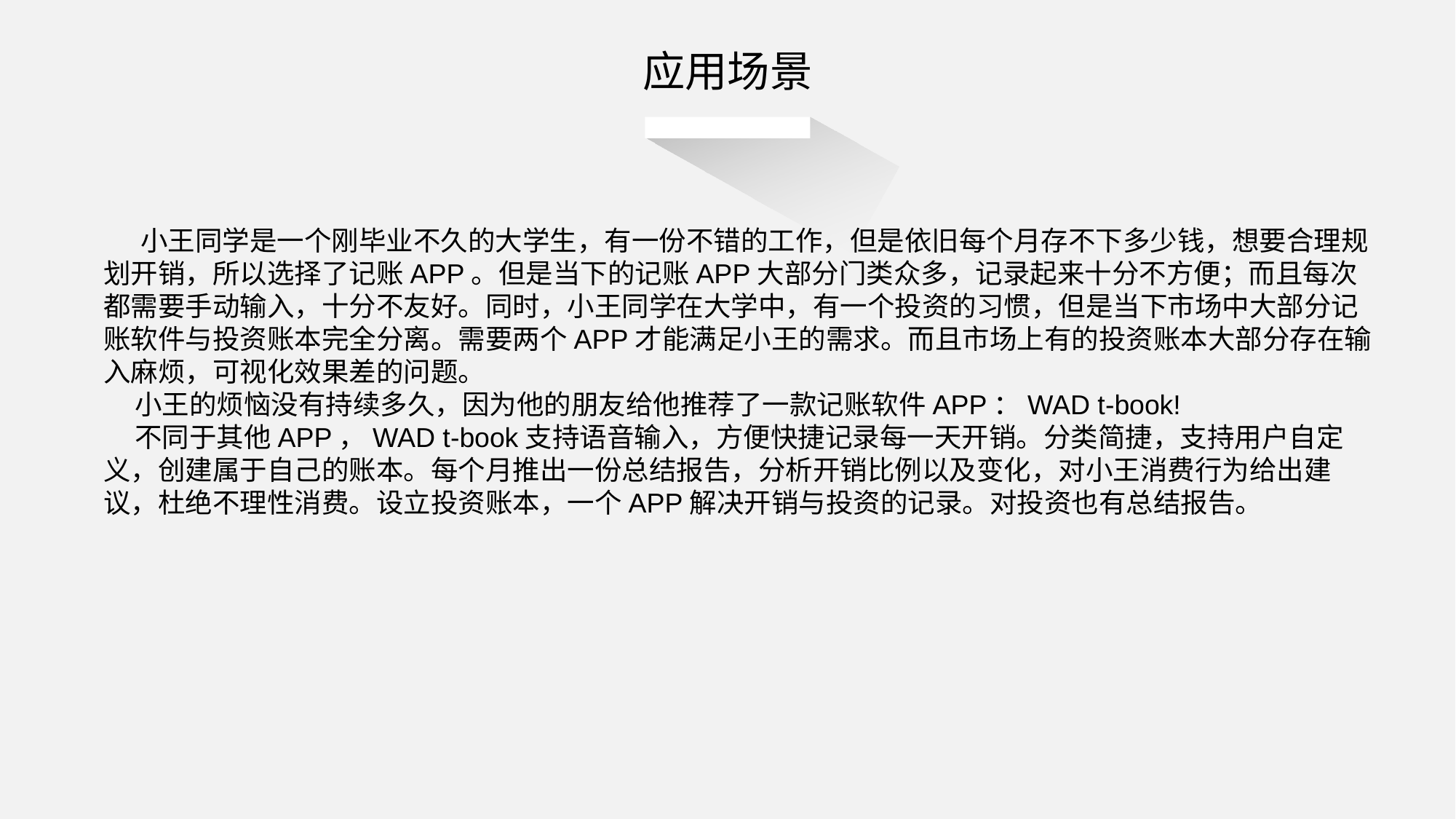

应用场景

    小王同学是一个刚毕业不久的大学生，有一份不错的工作，但是依旧每个月存不下多少钱，想要合理规划开销，所以选择了记账APP。但是当下的记账APP大部分门类众多，记录起来十分不方便；而且每次都需要手动输入，十分不友好。同时，小王同学在大学中，有一个投资的习惯，但是当下市场中大部分记账软件与投资账本完全分离。需要两个APP才能满足小王的需求。而且市场上有的投资账本大部分存在输入麻烦，可视化效果差的问题。
    小王的烦恼没有持续多久，因为他的朋友给他推荐了一款记账软件APP：WAD t-book!
    不同于其他APP，WAD t-book支持语音输入，方便快捷记录每一天开销。分类简捷，支持用户自定义，创建属于自己的账本。每个月推出一份总结报告，分析开销比例以及变化，对小王消费行为给出建议，杜绝不理性消费。设立投资账本，一个APP解决开销与投资的记录。对投资也有总结报告。